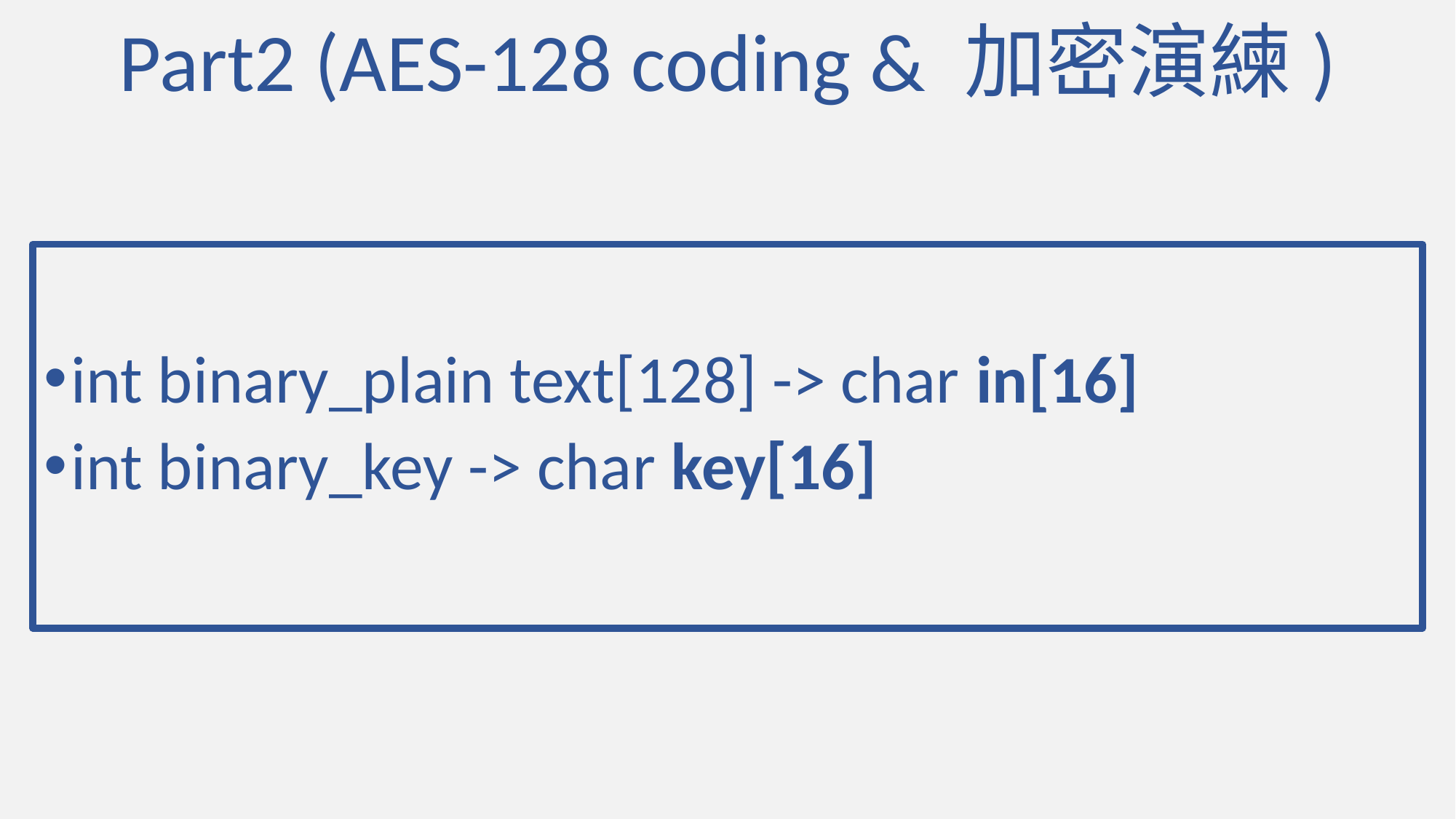

# Part2 (AES-128 coding & 加密演練)

int binary_plain text[128] -> char in[16]
int binary_key -> char key[16]